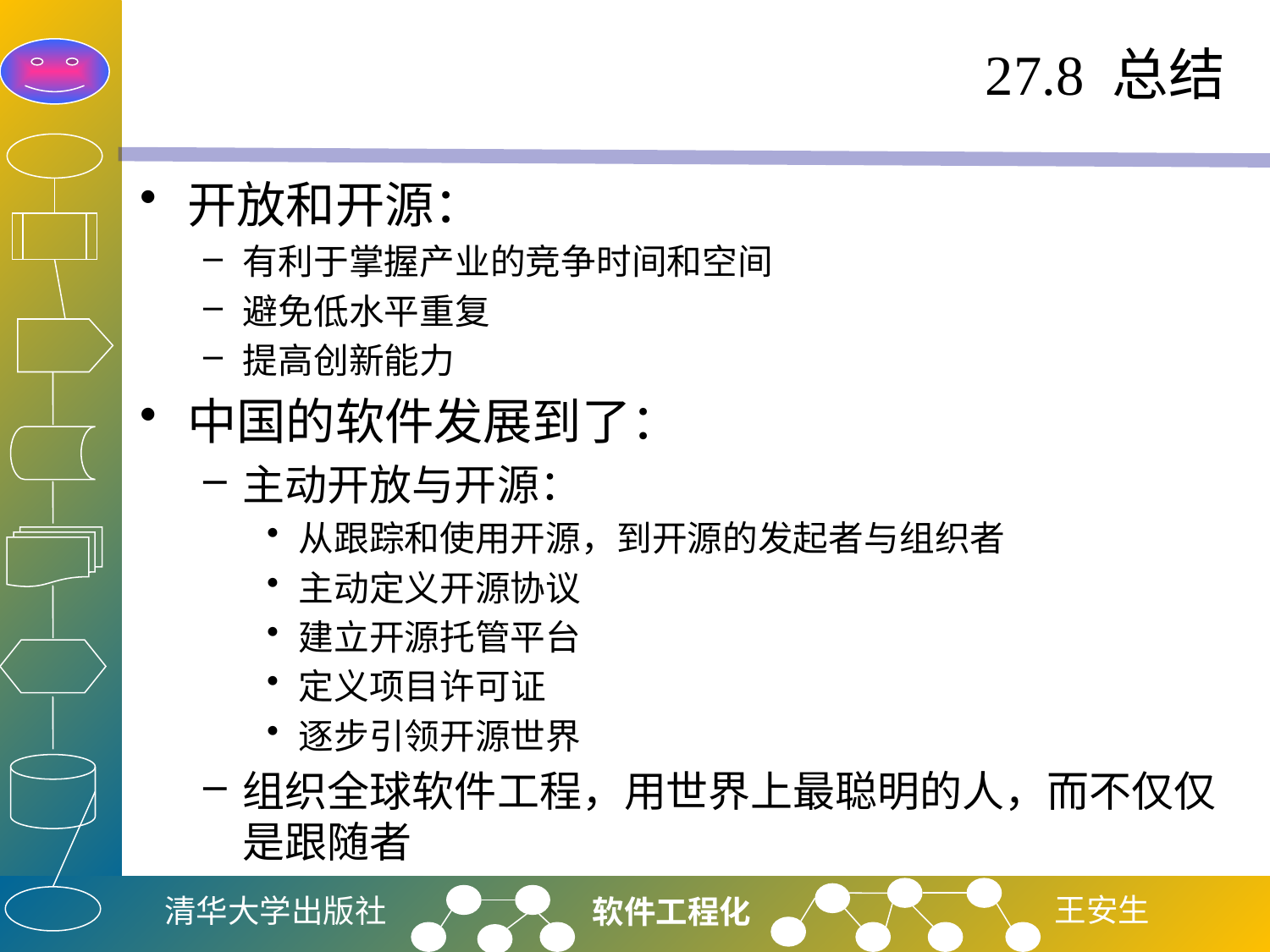

# 27.8 总结
开放和开源：
有利于掌握产业的竞争时间和空间
避免低水平重复
提高创新能力
中国的软件发展到了：
主动开放与开源：
从跟踪和使用开源，到开源的发起者与组织者
主动定义开源协议
建立开源托管平台
定义项目许可证
逐步引领开源世界
组织全球软件工程，用世界上最聪明的人，而不仅仅是跟随者